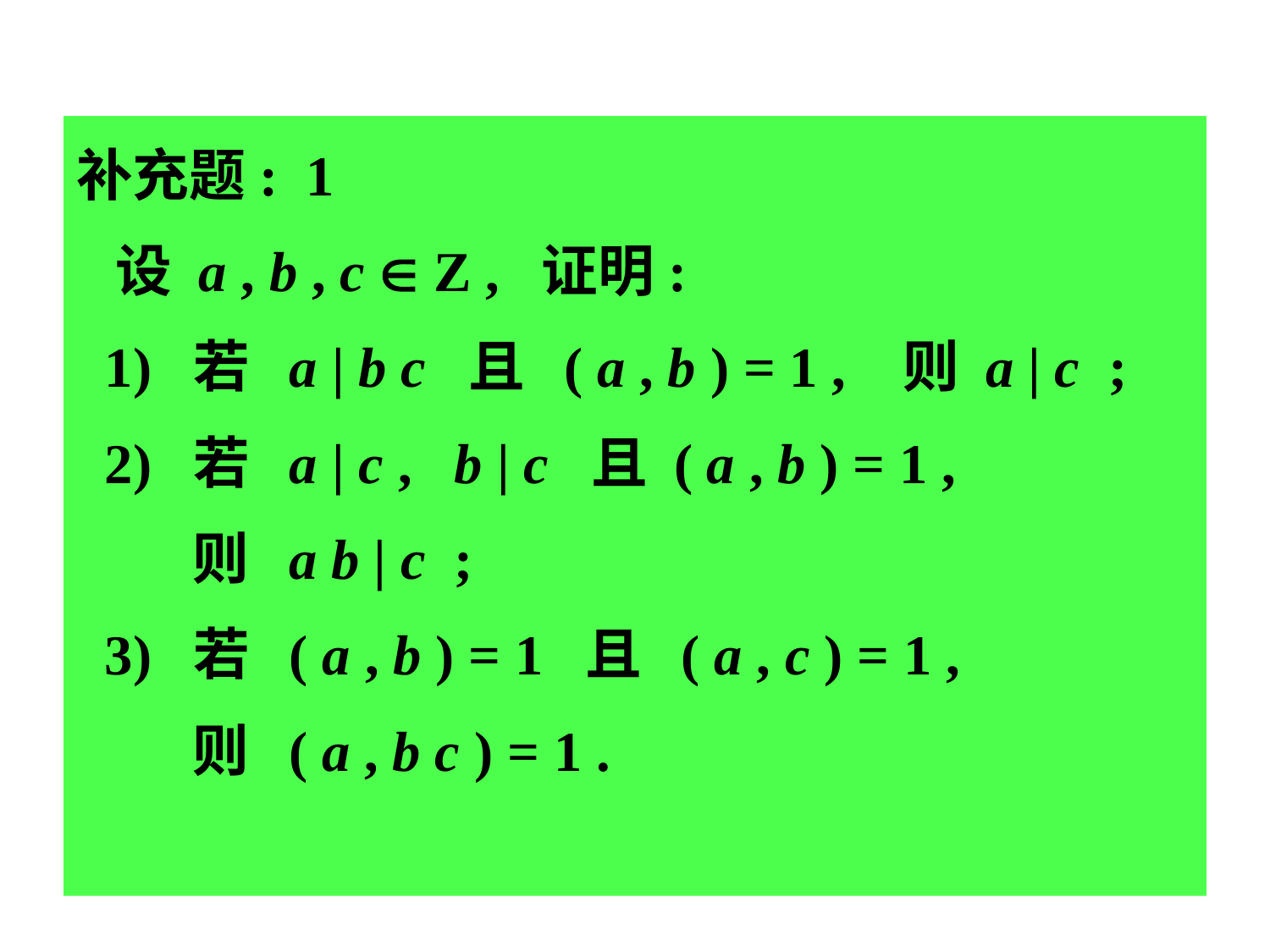

补充题:  1
  设 a , b , c ∈ Z ,  证明:
  1)  若  a | b c  且  ( a , b ) = 1 ,   则 a | c  ;
  2)  若  a | c ,   b | c  且 ( a , b ) = 1 ,
        则  a b | c  ;
  3)  若  ( a , b ) = 1  且  ( a , c ) = 1 ,
        则  ( a , b c ) = 1 .